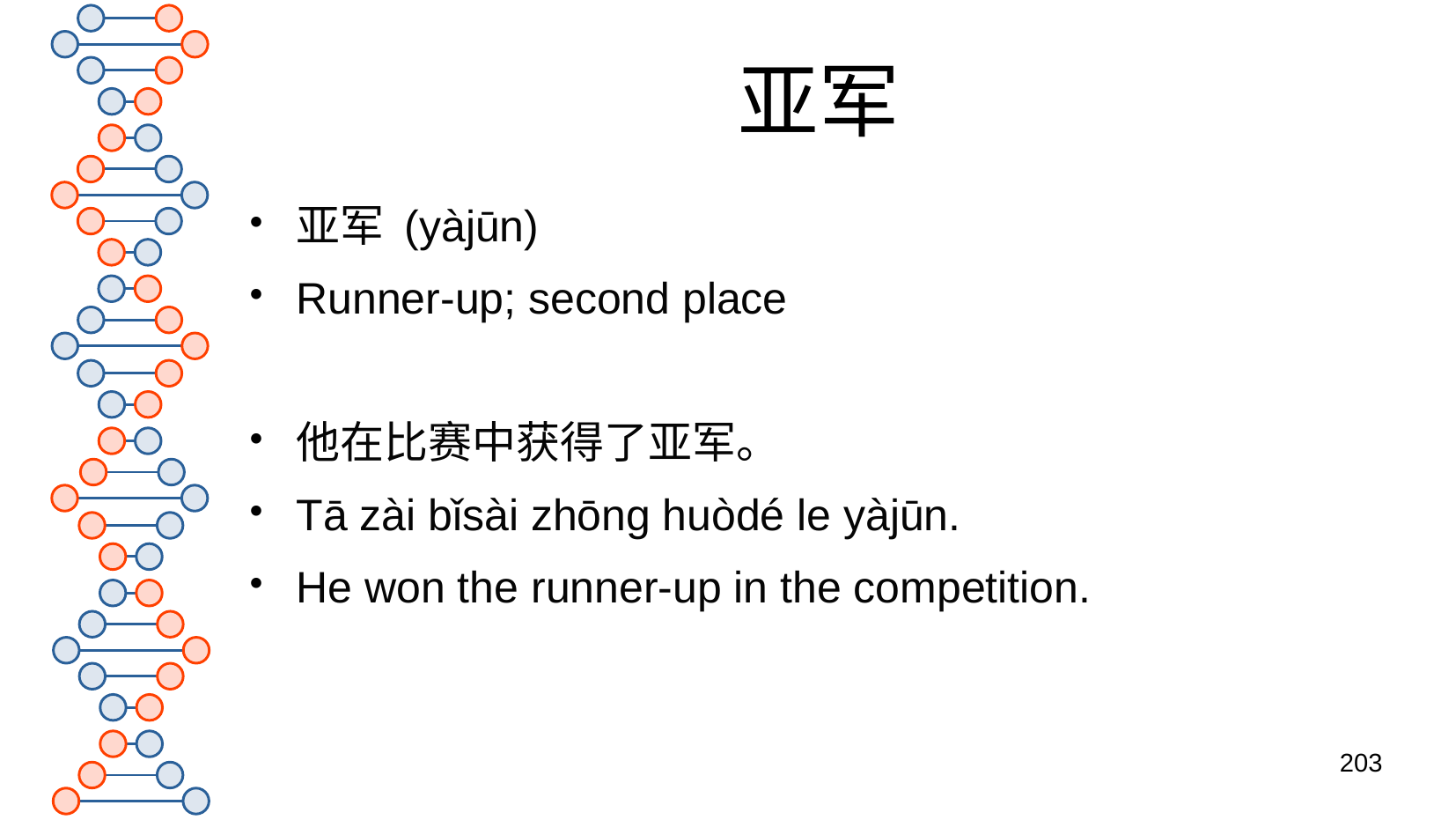

# 亚军
亚军 (yàjūn)
Runner-up; second place

他在比赛中获得了亚军。
Tā zài bǐsài zhōng huòdé le yàjūn.
He won the runner-up in the competition.

203